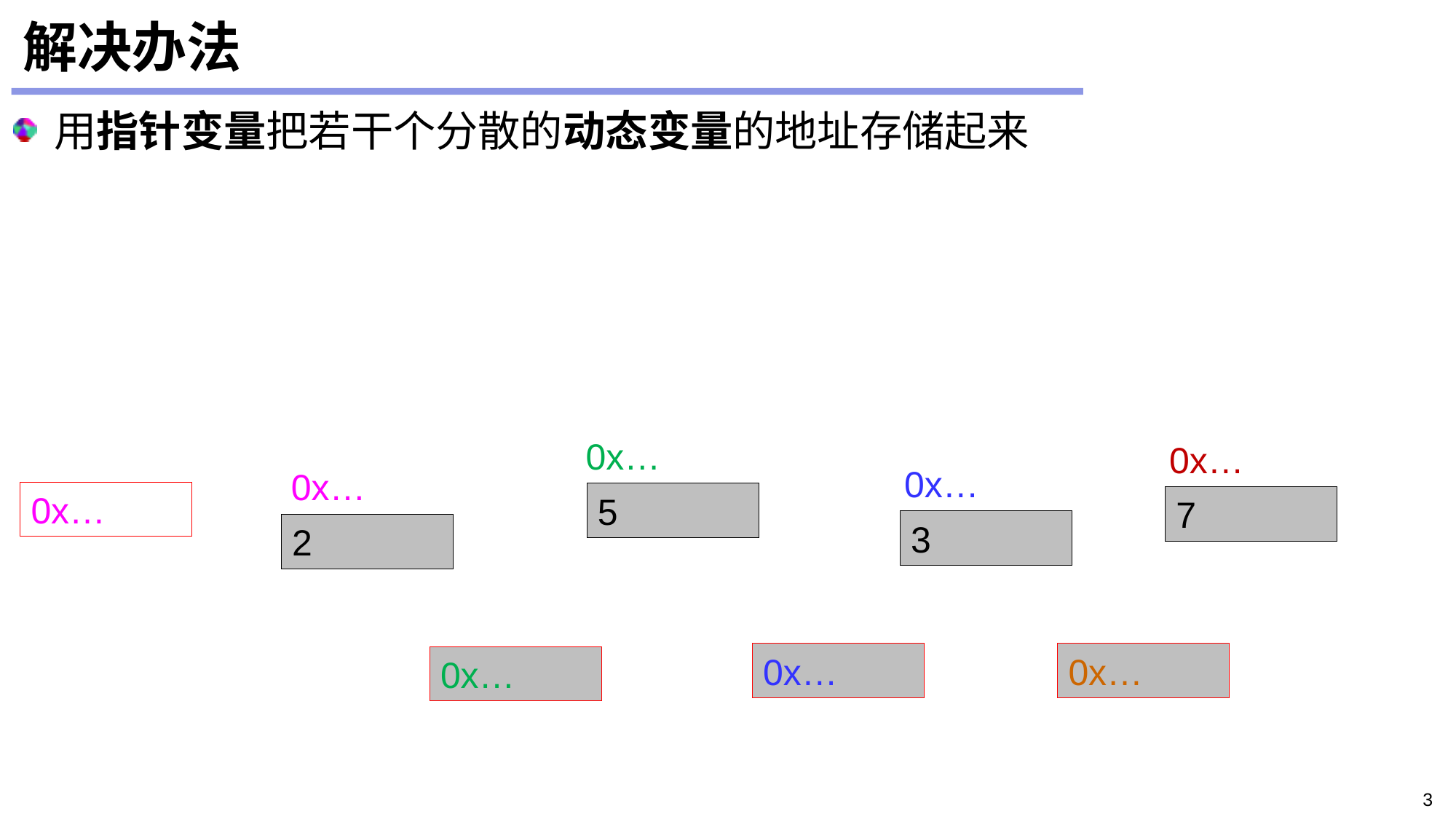

# 解决办法
用指针变量把若干个分散的动态变量的地址存储起来
0x…
0x…
0x…
0x…
0x…
5
7
3
2
0x…
0x…
0x…
3